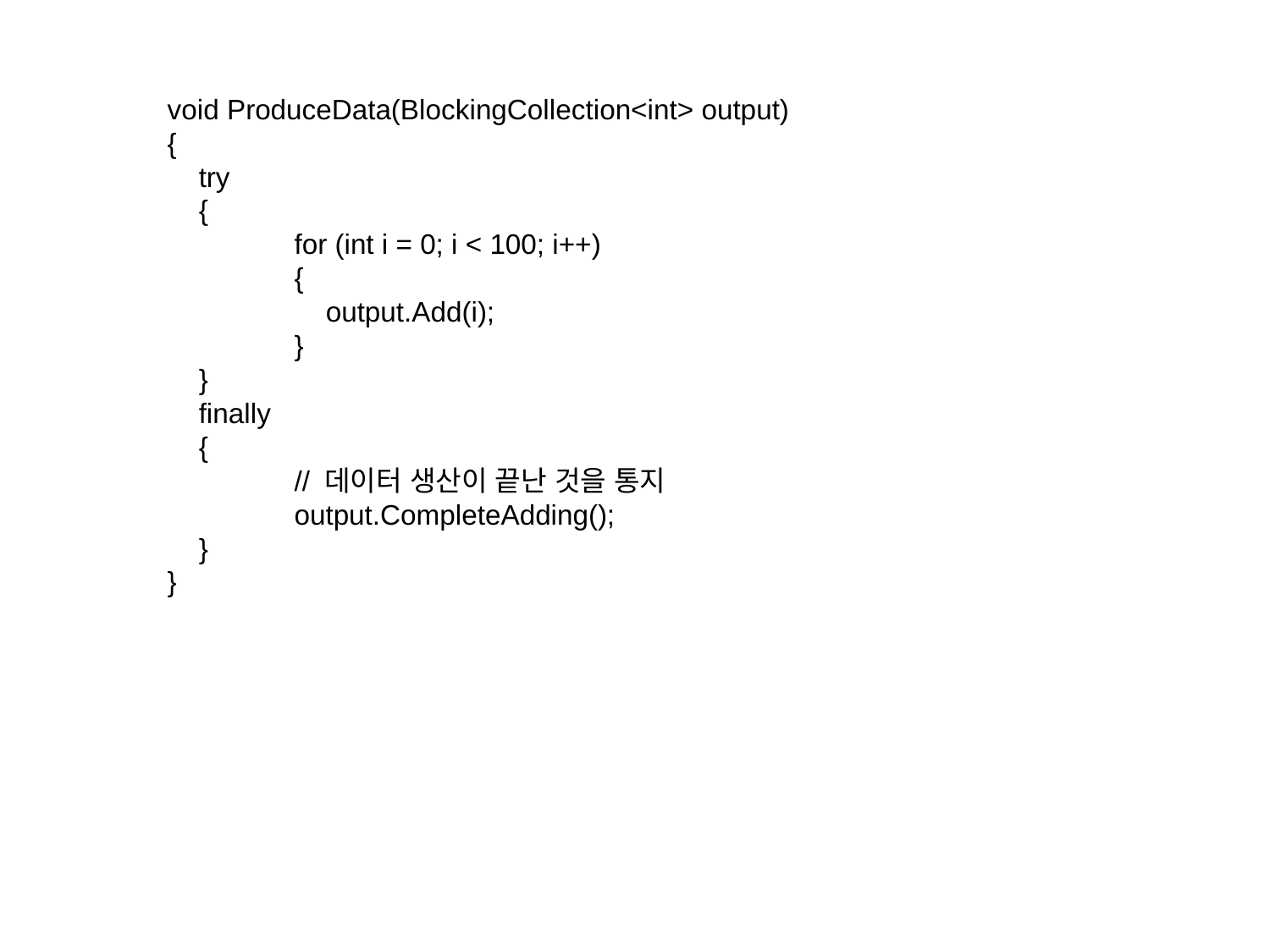

void ProduceData(BlockingCollection<int> output)
{
    try
    {
 	for (int i = 0; i < 100; i++)
	{
	    output.Add(i);
	}
    }
    finally
    {
	// 데이터 생산이 끝난 것을 통지
	output.CompleteAdding();
    }
}